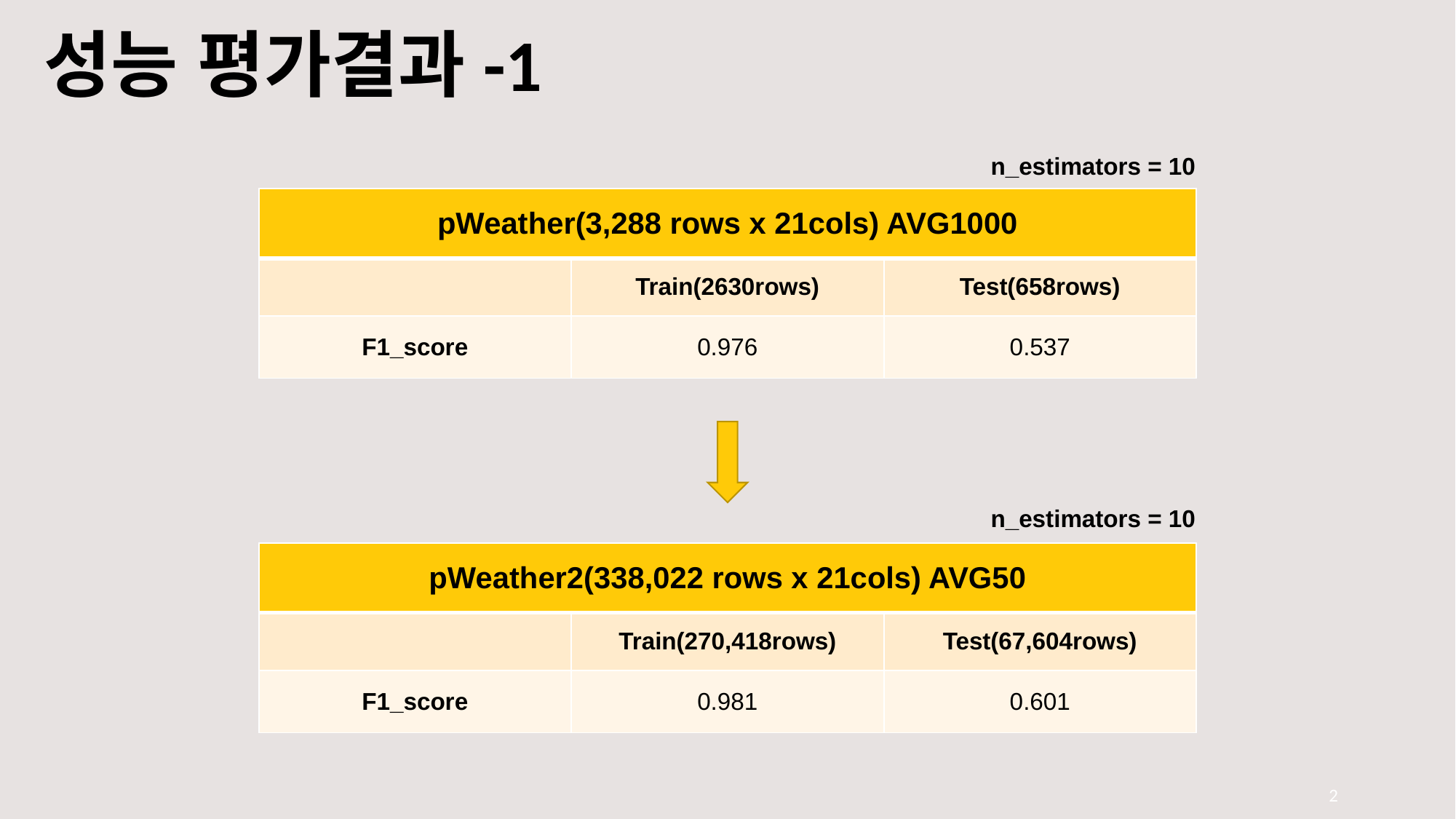

# 성능 평가결과-1
n_estimators = 10
| pWeather(3,288 rows x 21cols) AVG1000 |  |  |
| --- | --- | --- |
|  | Train(2630rows) | Test(658rows) |
| F1\_score | 0.976 | 0.537 |

n_estimators = 10
| pWeather2(338,022 rows x 21cols) AVG50 |  |  |
| --- | --- | --- |
|  | Train(270,418rows) | Test(67,604rows) |
| F1\_score | 0.981 | 0.601 |
2